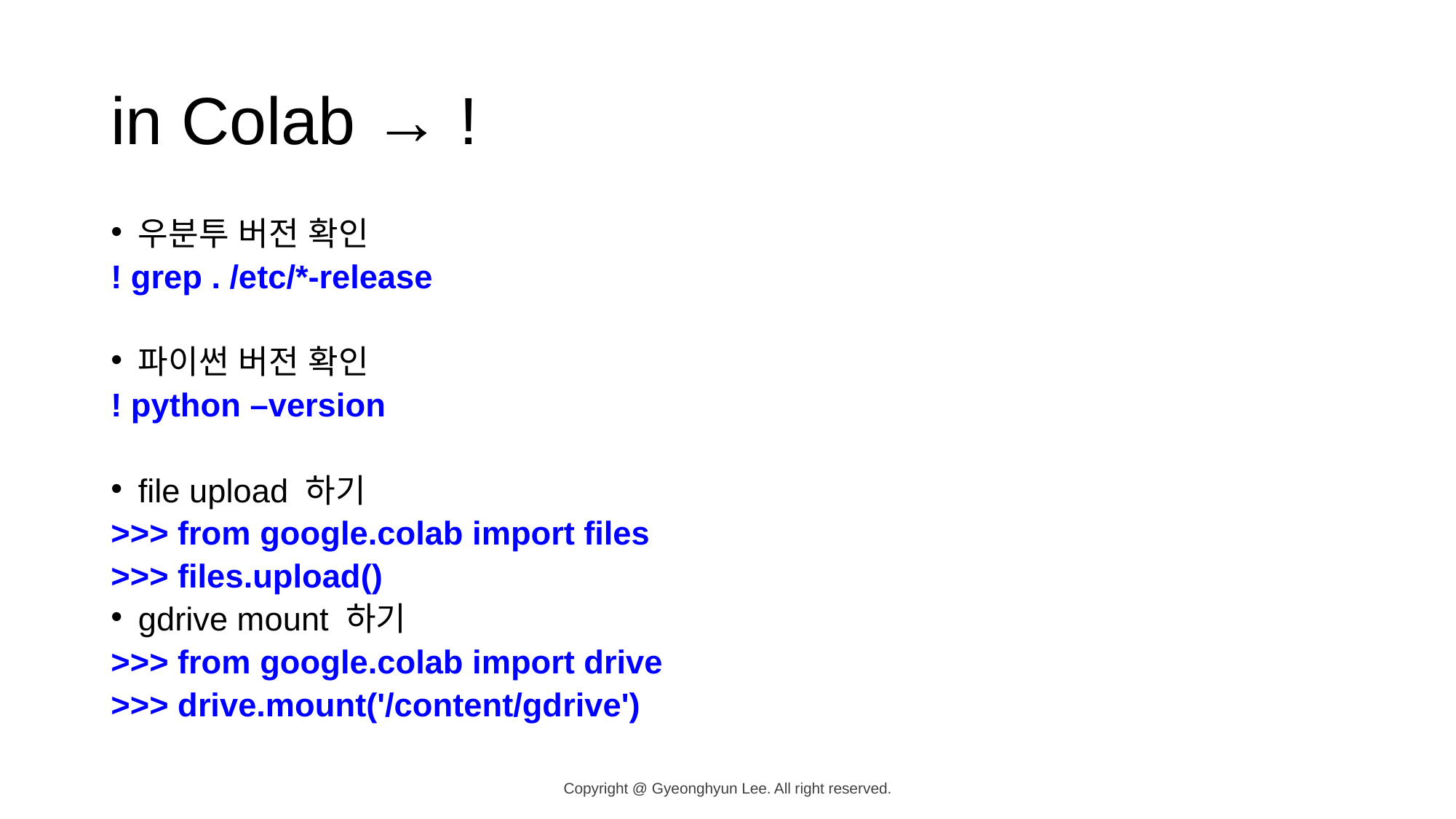

# in Colab → !
우분투 버전 확인
! grep . /etc/*-release

파이썬 버전 확인
! python –version

file upload 하기
>>> from google.colab import files
>>> files.upload()
gdrive mount 하기
>>> from google.colab import drive
>>> drive.mount('/content/gdrive')